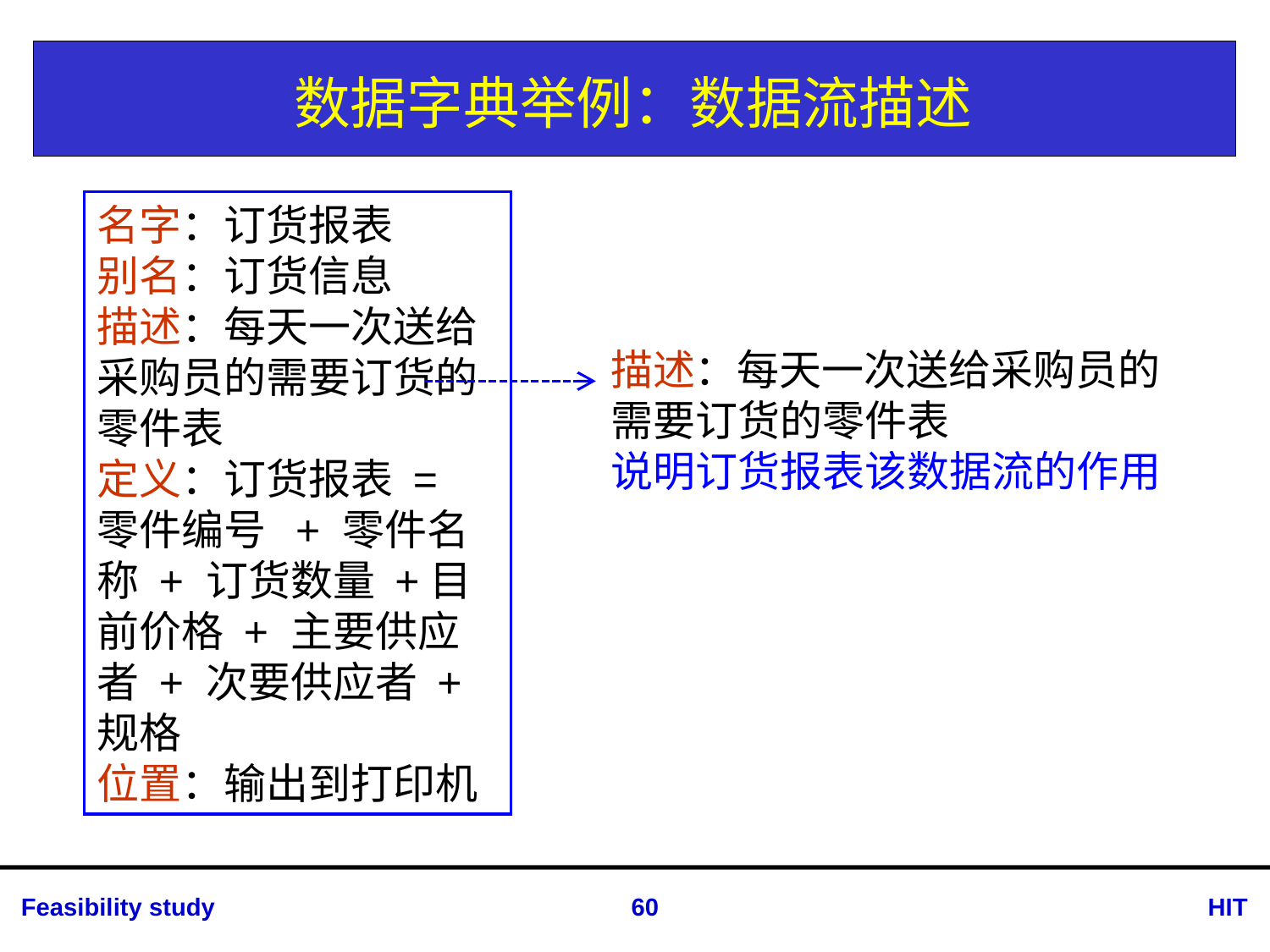

# 数据字典举例：数据流描述
名字：订货报表
别名：订货信息
描述：每天一次送给采购员的需要订货的零件表
定义：订货报表 = 零件编号  + 零件名称 + 订货数量 +目前价格 + 主要供应者 + 次要供应者 + 规格
位置：输出到打印机
描述：每天一次送给采购员的需要订货的零件表
说明订货报表该数据流的作用